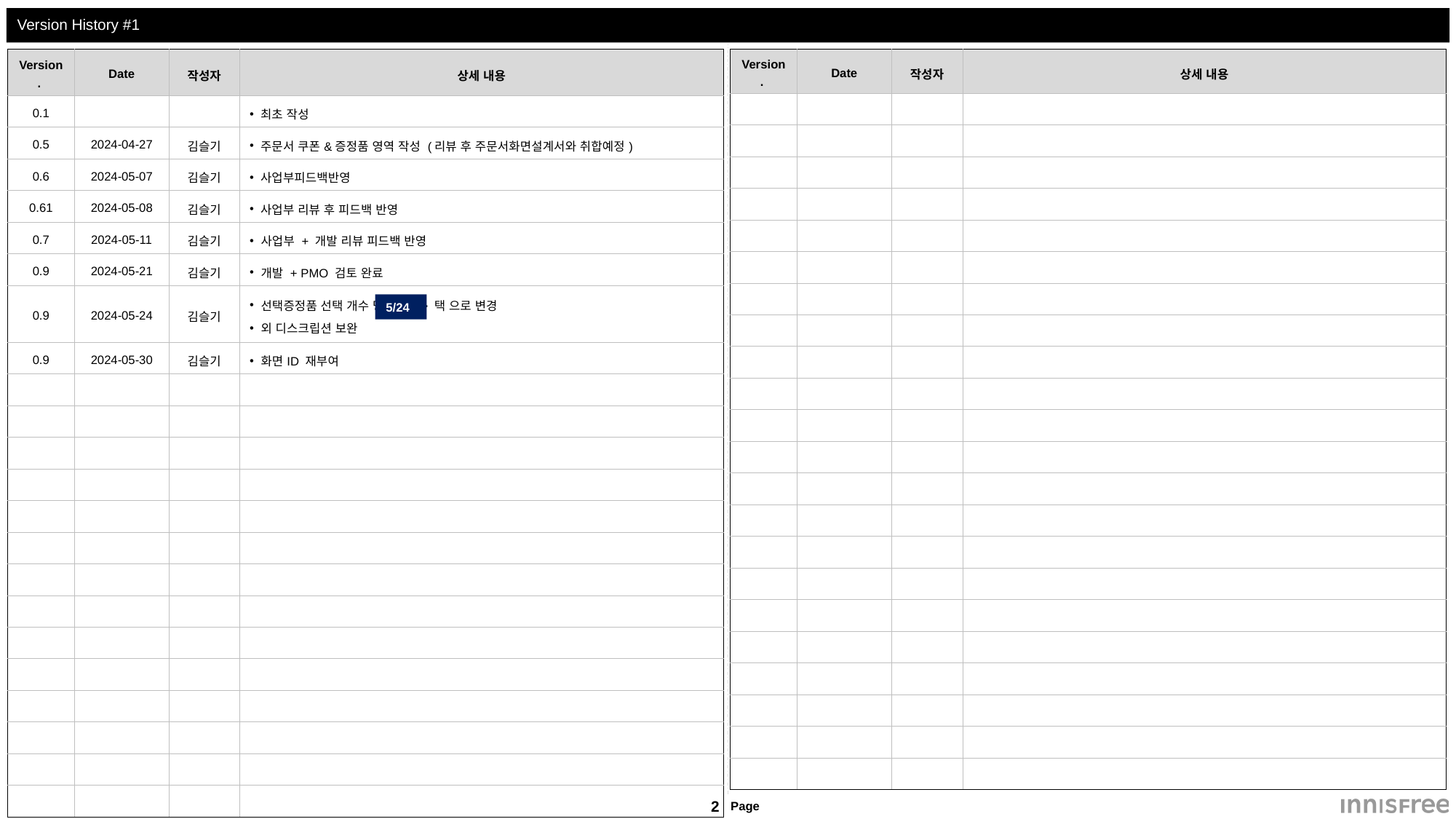

# Version History #1
| Version. | Date | 작성자 | 상세 내용 |
| --- | --- | --- | --- |
| 0.1 |  |  | 최초 작성 |
| 0.5 | 2024-04-27 | 김슬기 | 주문서 쿠폰&증정품 영역 작성 (리뷰 후 주문서화면설계서와 취합예정) |
| 0.6 | 2024-05-07 | 김슬기 | 사업부피드백반영 |
| 0.61 | 2024-05-08 | 김슬기 | 사업부 리뷰 후 피드백 반영 |
| 0.7 | 2024-05-11 | 김슬기 | 사업부 + 개발 리뷰 피드백 반영 |
| 0.9 | 2024-05-21 | 김슬기 | 개발 + PMO 검토 완료 |
| 0.9 | 2024-05-24 | 김슬기 | 선택증정품 선택 개수 명칭 종 -> 택 으로 변경 외 디스크립션 보완 |
| 0.9 | 2024-05-30 | 김슬기 | 화면ID 재부여 |
|  |  |  |  |
|  |  |  |  |
|  |  |  |  |
|  |  |  |  |
|  |  |  |  |
|  |  |  |  |
|  |  |  |  |
|  |  |  |  |
|  |  |  |  |
|  |  |  |  |
|  |  |  |  |
|  |  |  |  |
|  |  |  |  |
|  |  |  |  |
| Version. | Date | 작성자 | 상세 내용 |
| --- | --- | --- | --- |
|  |  |  |  |
|  |  |  |  |
|  |  |  |  |
|  |  |  |  |
|  |  |  |  |
|  |  |  |  |
|  |  |  |  |
|  |  |  |  |
|  |  |  |  |
|  |  |  |  |
|  |  |  |  |
|  |  |  |  |
|  |  |  |  |
|  |  |  |  |
|  |  |  |  |
|  |  |  |  |
|  |  |  |  |
|  |  |  |  |
|  |  |  |  |
|  |  |  |  |
|  |  |  |  |
|  |  |  |  |
5/24